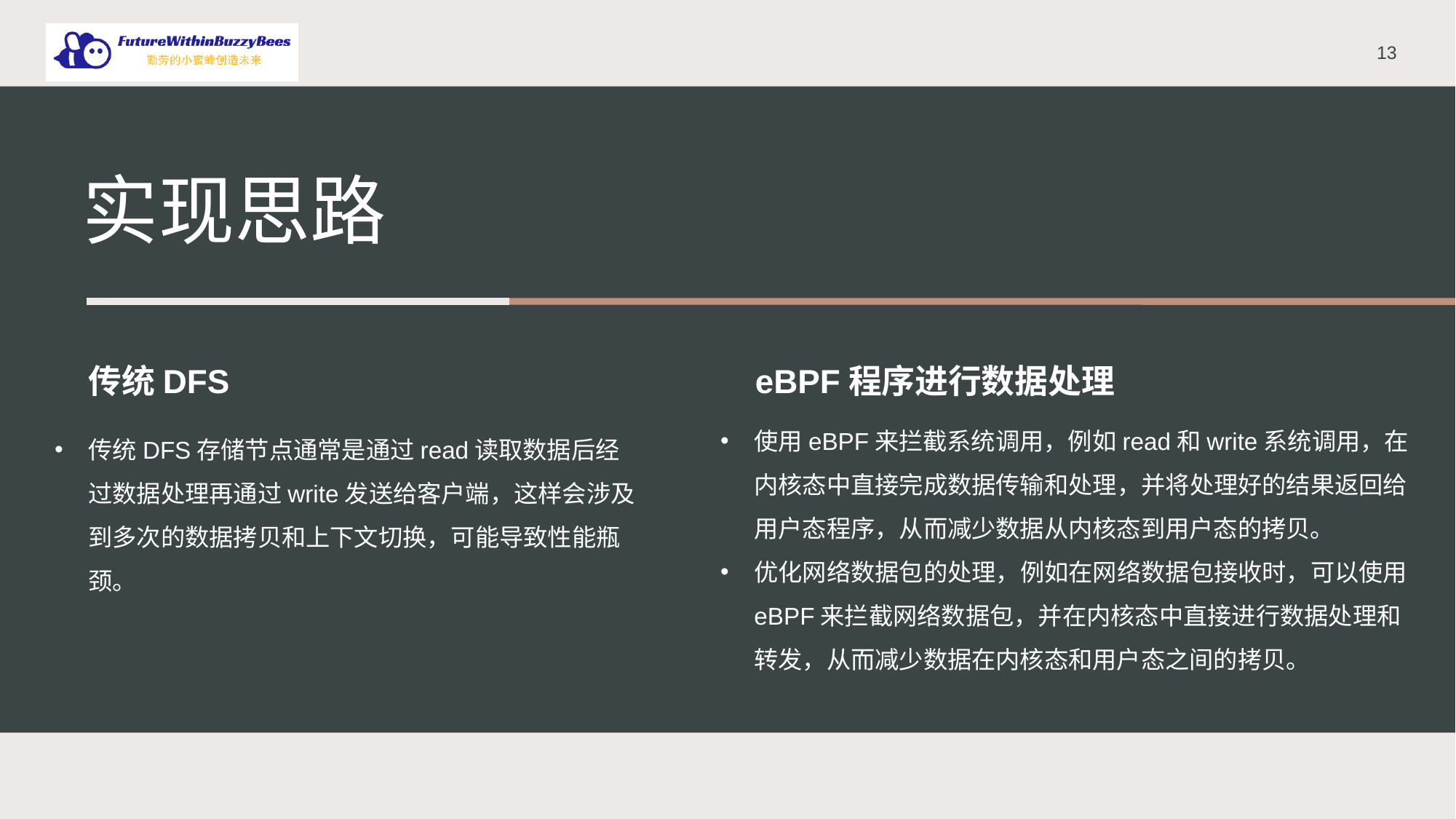

13
# 实现思路
传统DFS
eBPF程序进行数据处理
使用eBPF来拦截系统调用，例如read和write系统调用，在内核态中直接完成数据传输和处理，并将处理好的结果返回给用户态程序，从而减少数据从内核态到用户态的拷贝。
优化网络数据包的处理，例如在网络数据包接收时，可以使用eBPF来拦截网络数据包，并在内核态中直接进行数据处理和转发，从而减少数据在内核态和用户态之间的拷贝。
传统DFS存储节点通常是通过read读取数据后经过数据处理再通过write发送给客户端，这样会涉及到多次的数据拷贝和上下文切换，可能导致性能瓶颈。